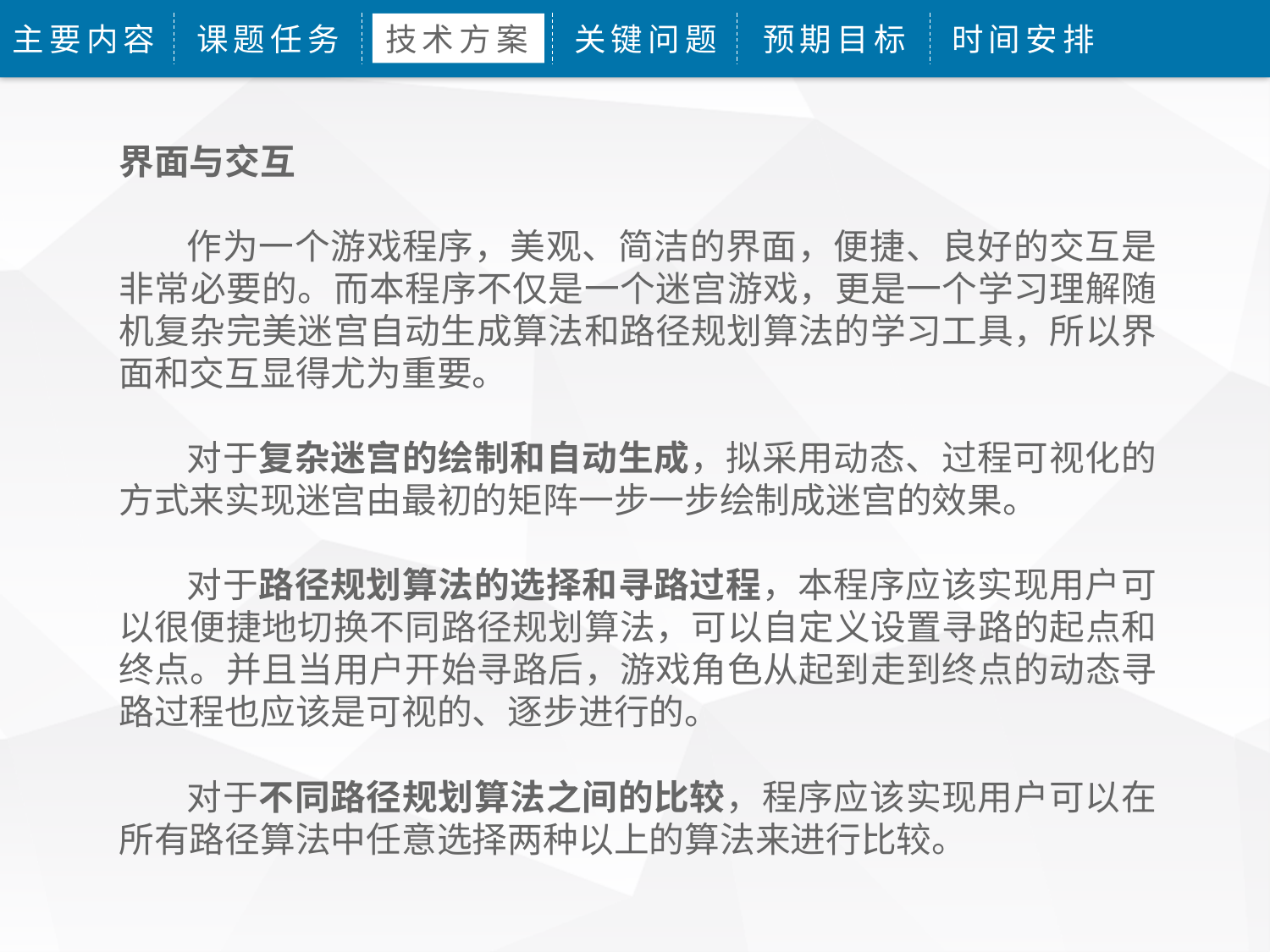

主要内容
课题任务
技术方案
关键问题
预期目标
时间安排

界面与交互

       作为一个游戏程序，美观、简洁的界面，便捷、良好的交互是非常必要的。而本程序不仅是一个迷宫游戏，更是一个学习理解随机复杂完美迷宫自动生成算法和路径规划算法的学习工具，所以界面和交互显得尤为重要。

       对于复杂迷宫的绘制和自动生成，拟采用动态、过程可视化的方式来实现迷宫由最初的矩阵一步一步绘制成迷宫的效果。

       对于路径规划算法的选择和寻路过程，本程序应该实现用户可以很便捷地切换不同路径规划算法，可以自定义设置寻路的起点和终点。并且当用户开始寻路后，游戏角色从起到走到终点的动态寻路过程也应该是可视的、逐步进行的。

       对于不同路径规划算法之间的比较，程序应该实现用户可以在所有路径算法中任意选择两种以上的算法来进行比较。